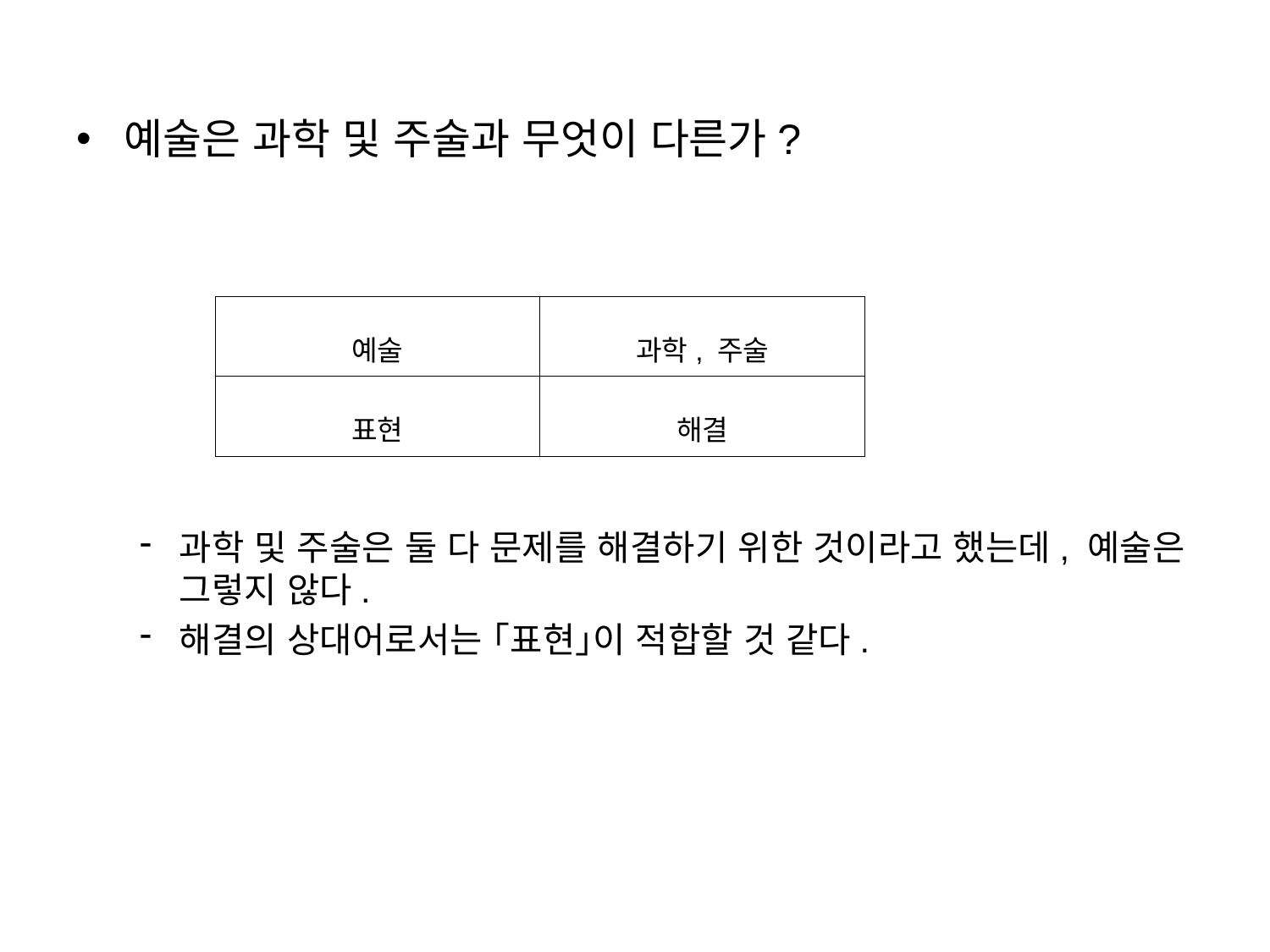

예술은 과학 및 주술과 무엇이 다른가?

과학 및 주술은 둘 다 문제를 해결하기 위한 것이라고 했는데, 예술은 그렇지 않다.
해결의 상대어로서는 ｢표현｣이 적합할 것 같다.

| 예술 | 과학, 주술 |
| --- | --- |
| 표현 | 해결 |